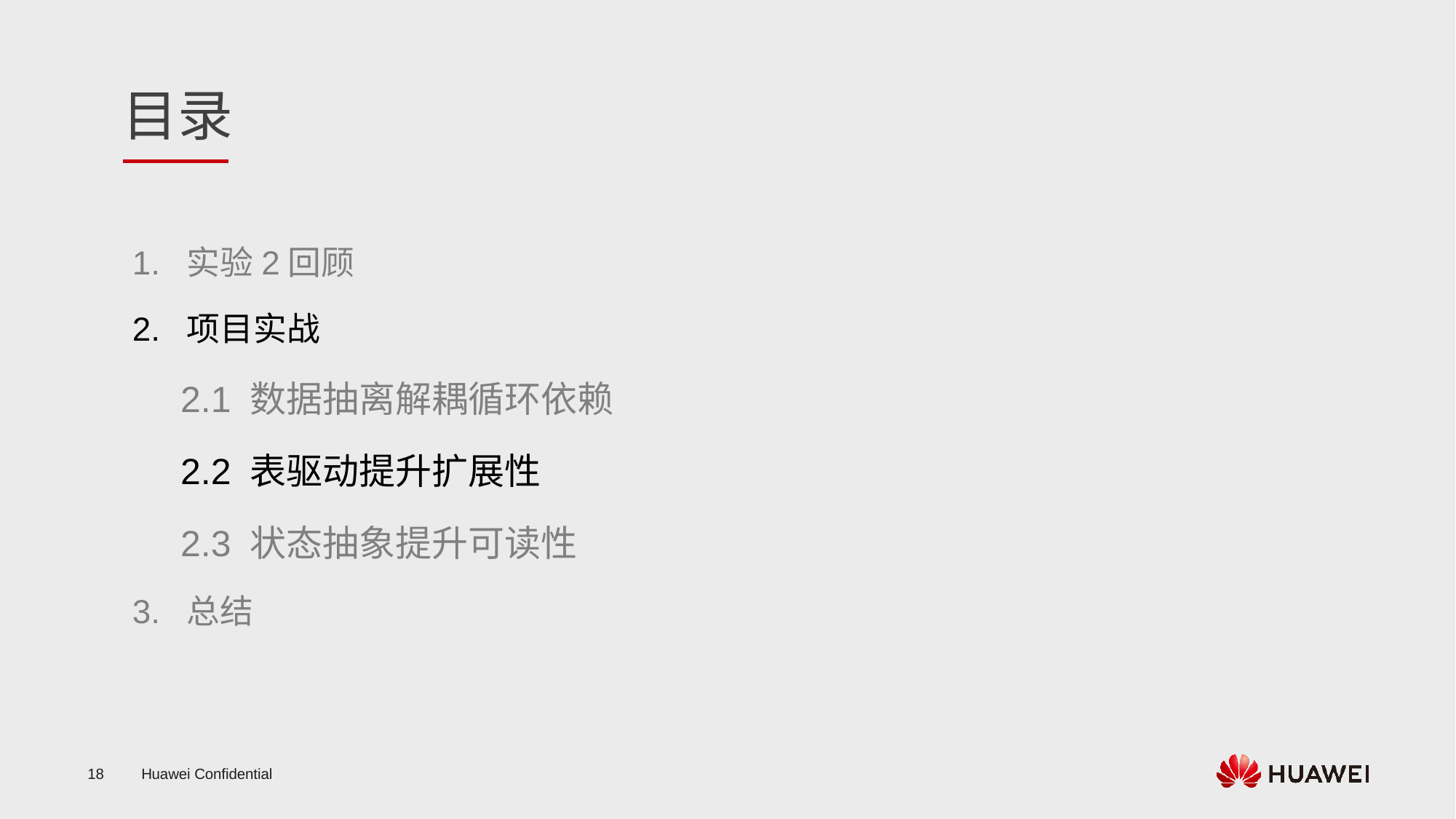

实验2回顾
项目实战
2.1 数据抽离解耦循环依赖
2.2 表驱动提升扩展性
2.3 状态抽象提升可读性
总结